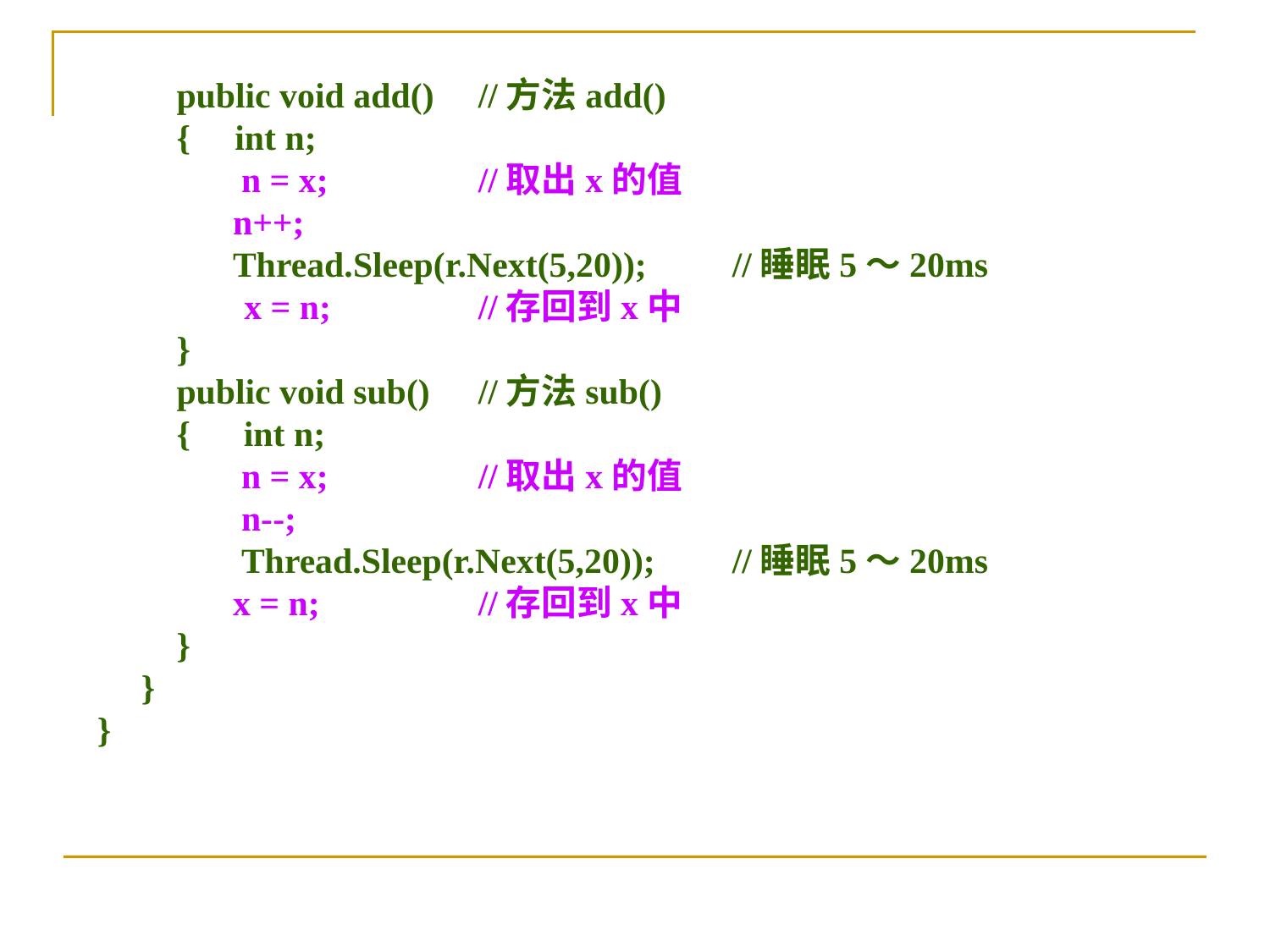

public void add()	//方法add()
　　{     int n;
       　　n = x;		//取出x的值
　　       n++;
　　       Thread.Sleep(r.Next(5,20));	//睡眠5～20ms
　　　    x = n;		//存回到x中
　　}
　　public void sub()	//方法sub()
　　{      int n;
       　　n = x;		//取出x的值
       　　n--;
       　　Thread.Sleep(r.Next(5,20));	//睡眠5～20ms
　　       x = n;		//存回到x中
　　}
　}
}